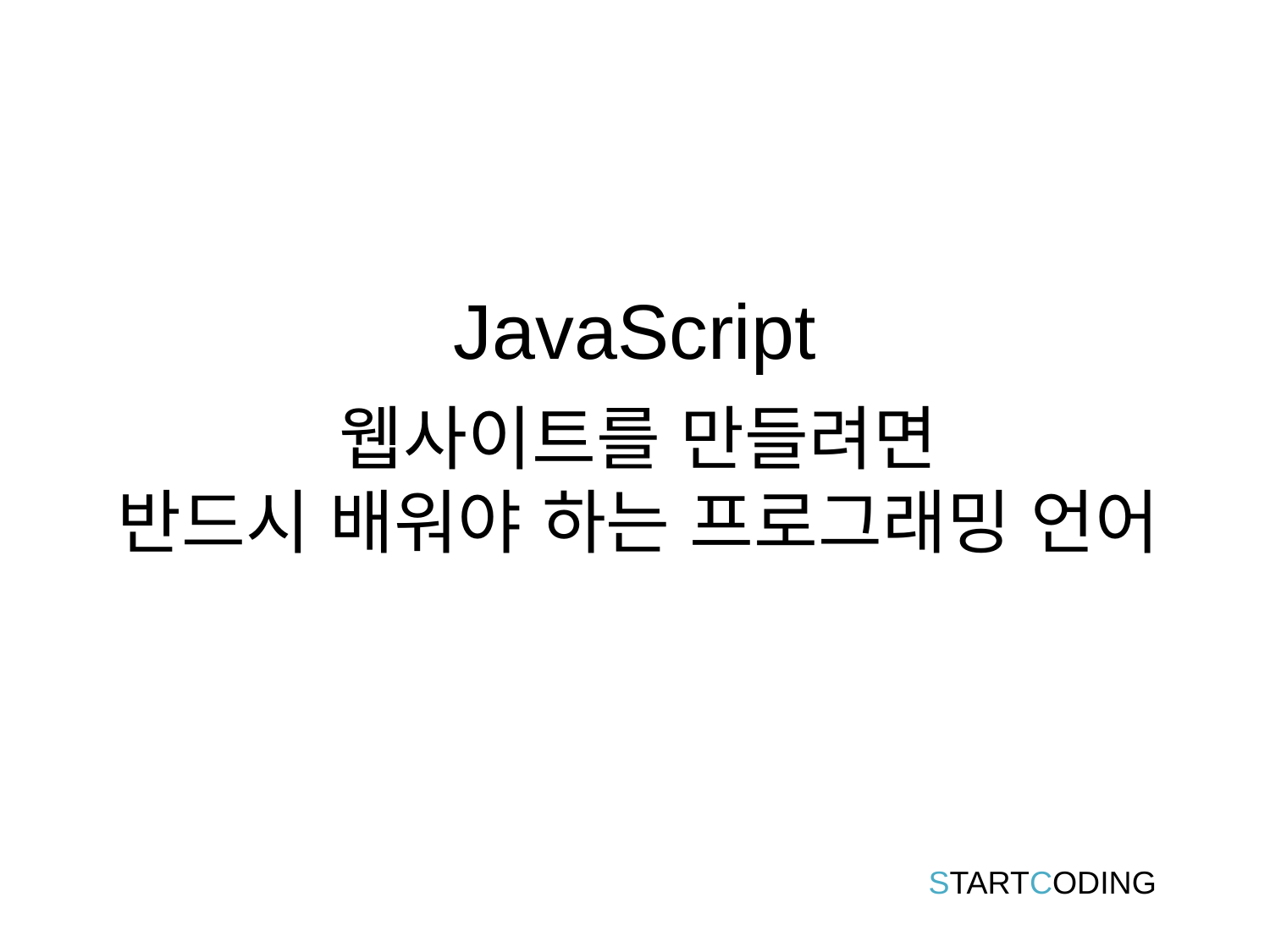

# JavaScript
웹사이트를 만들려면
반드시 배워야 하는 프로그래밍 언어
STARTCODING